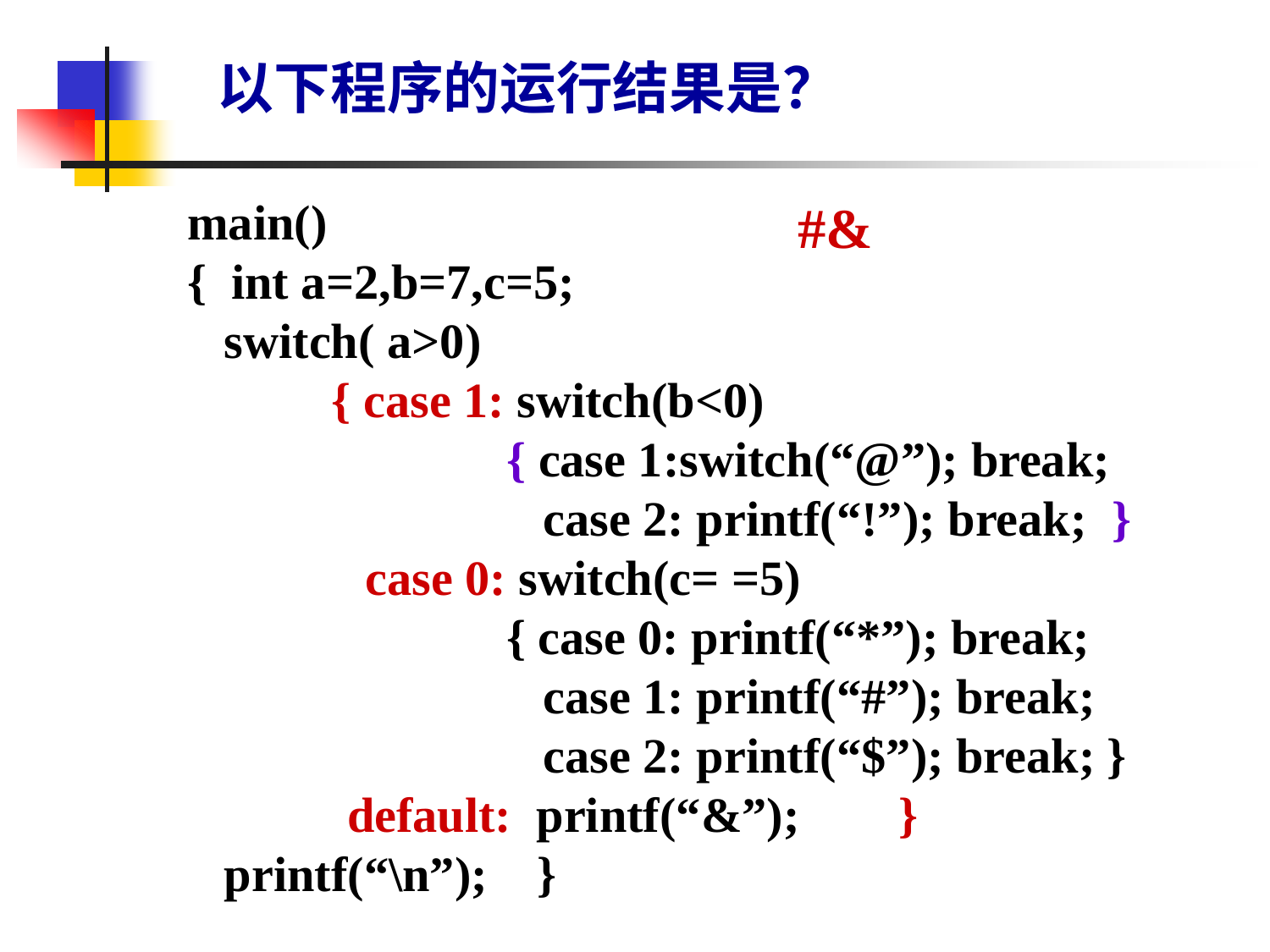

以下程序的运行结果是？
# main() {  int a=2,b=7,c=5; switch( a>0) 　   　{ case 1: switch(b<0) { case 1:switch(“@”); break; case 2: printf(“!”); break;  } 　　      case 0: switch(c= =5) { case 0: printf(“*”); break; case 1: printf(“#”); break; case 2: printf(“$”); break; } default:  printf(“&”);        } printf(“\n”);    }
#&